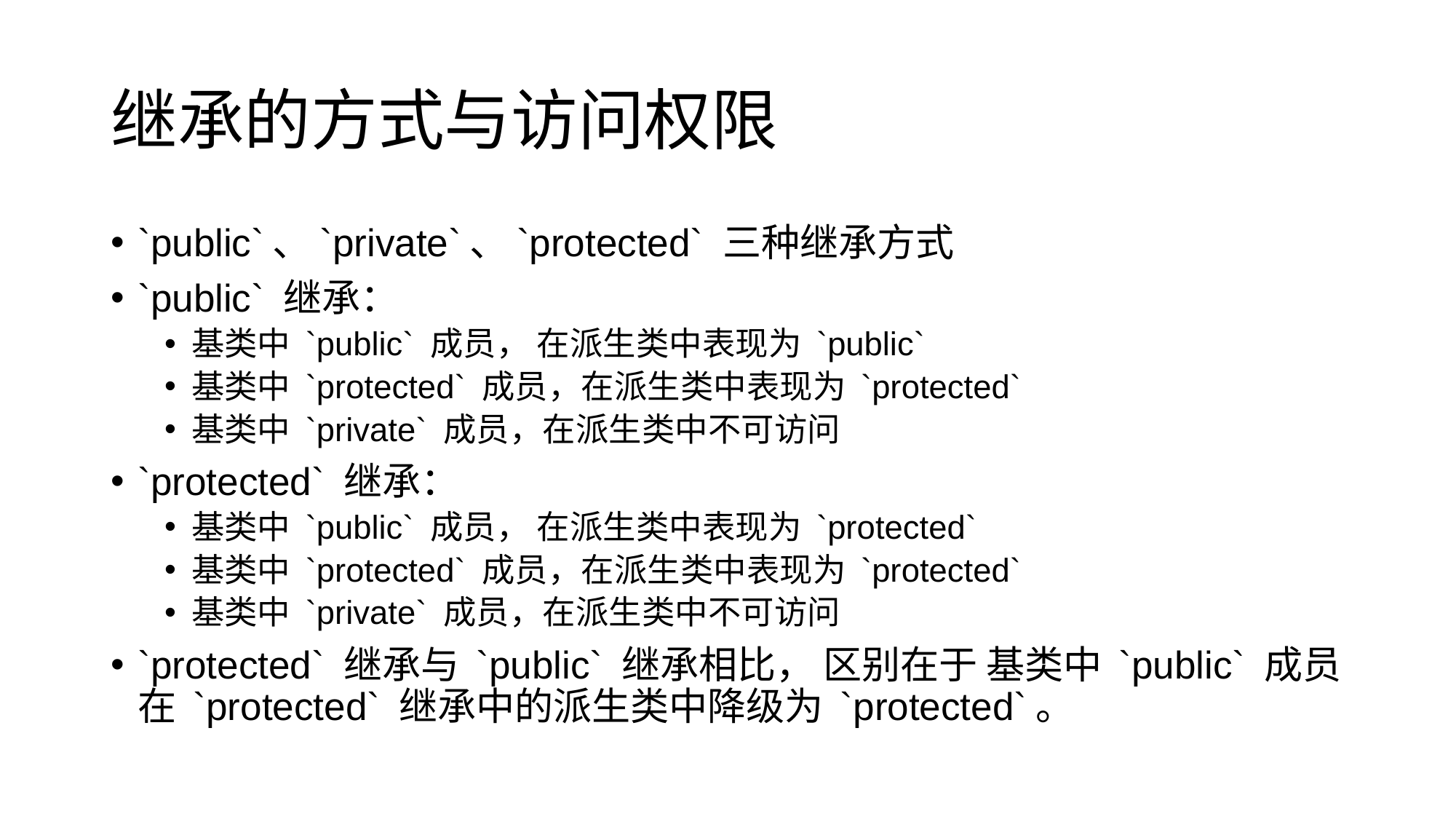

# 继承的方式与访问权限
`public`、`private`、`protected` 三种继承方式
`public` 继承：
基类中 `public` 成员， 在派生类中表现为 `public`
基类中 `protected` 成员，在派生类中表现为 `protected`
基类中 `private` 成员，在派生类中不可访问
`protected` 继承：
基类中 `public` 成员， 在派生类中表现为 `protected`
基类中 `protected` 成员，在派生类中表现为 `protected`
基类中 `private` 成员，在派生类中不可访问
`protected` 继承与 `public` 继承相比， 区别在于 基类中 `public` 成员在 `protected` 继承中的派生类中降级为 `protected`。